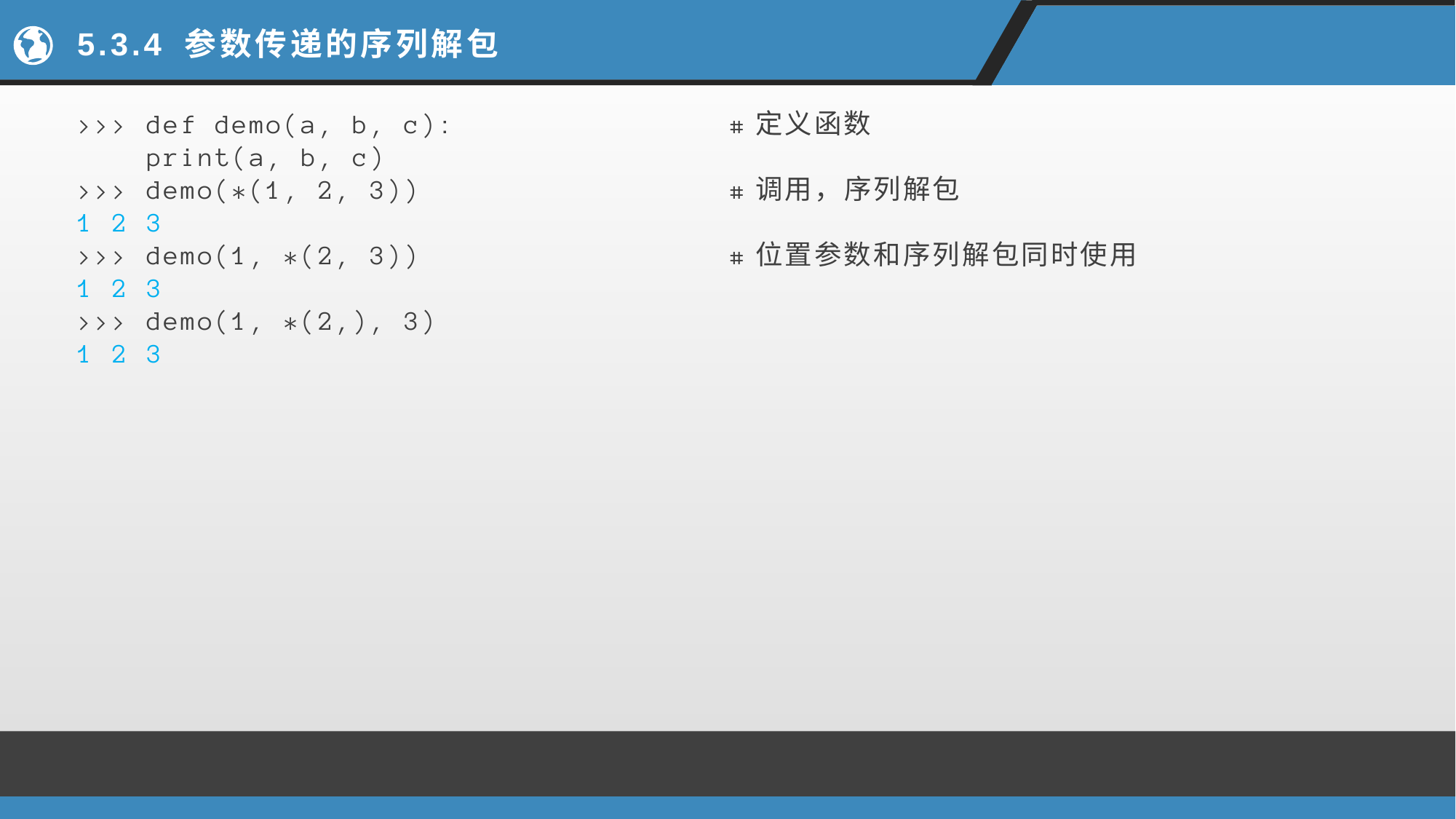

# 5.3.4 参数传递的序列解包

>>> def demo(a, b, c):                #定义函数
    print(a, b, c)
>>> demo(*(1, 2, 3))                  #调用，序列解包
1 2 3
>>> demo(1, *(2, 3))                  #位置参数和序列解包同时使用
1 2 3
>>> demo(1, *(2,), 3)
1 2 3